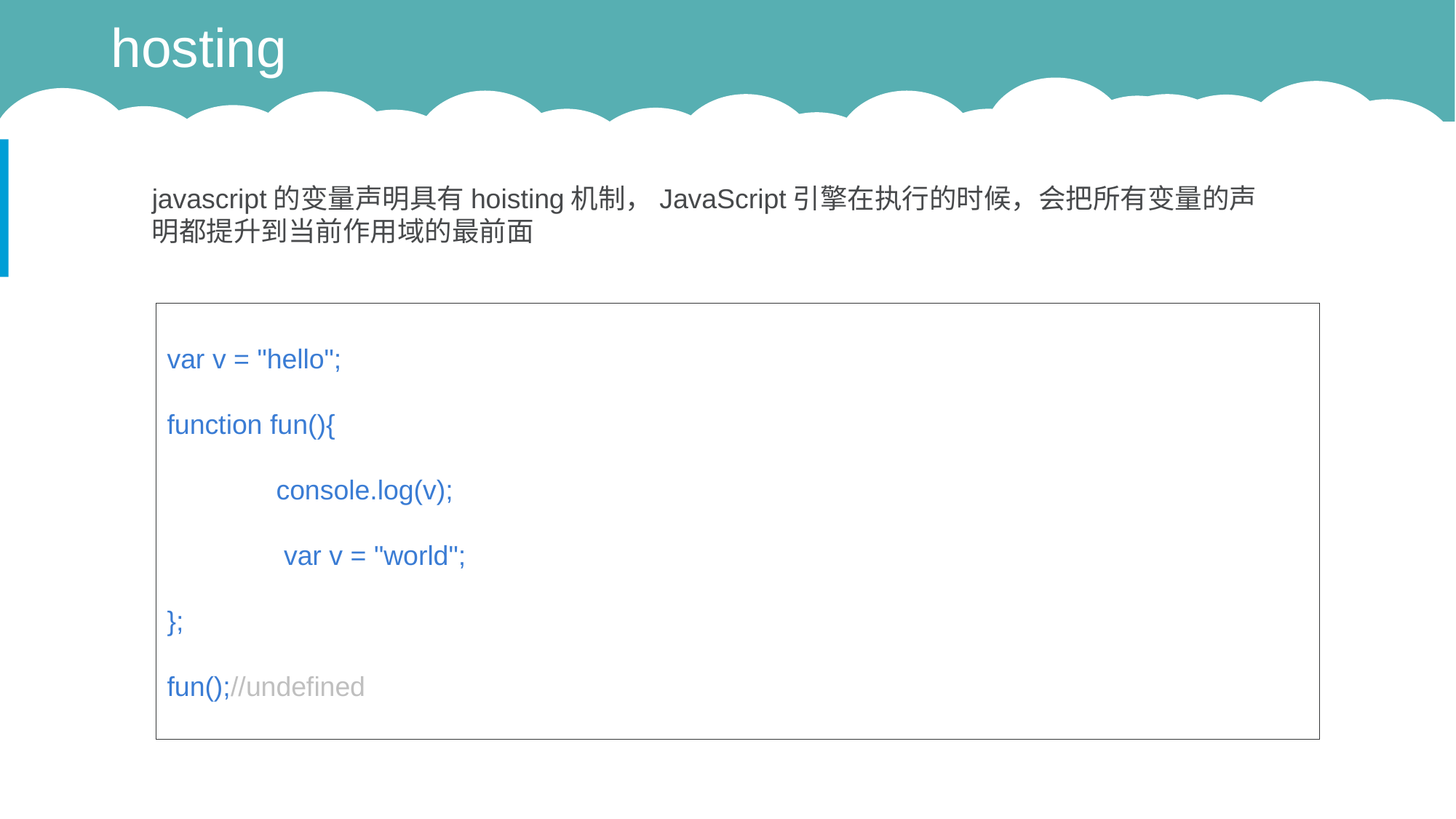

# hosting

javascript的变量声明具有hoisting机制，JavaScript引擎在执行的时候，会把所有变量的声明都提升到当前作用域的最前面

var v = "hello";

function fun(){

  	console.log(v);

 	 var v = "world";

};

fun();//undefined